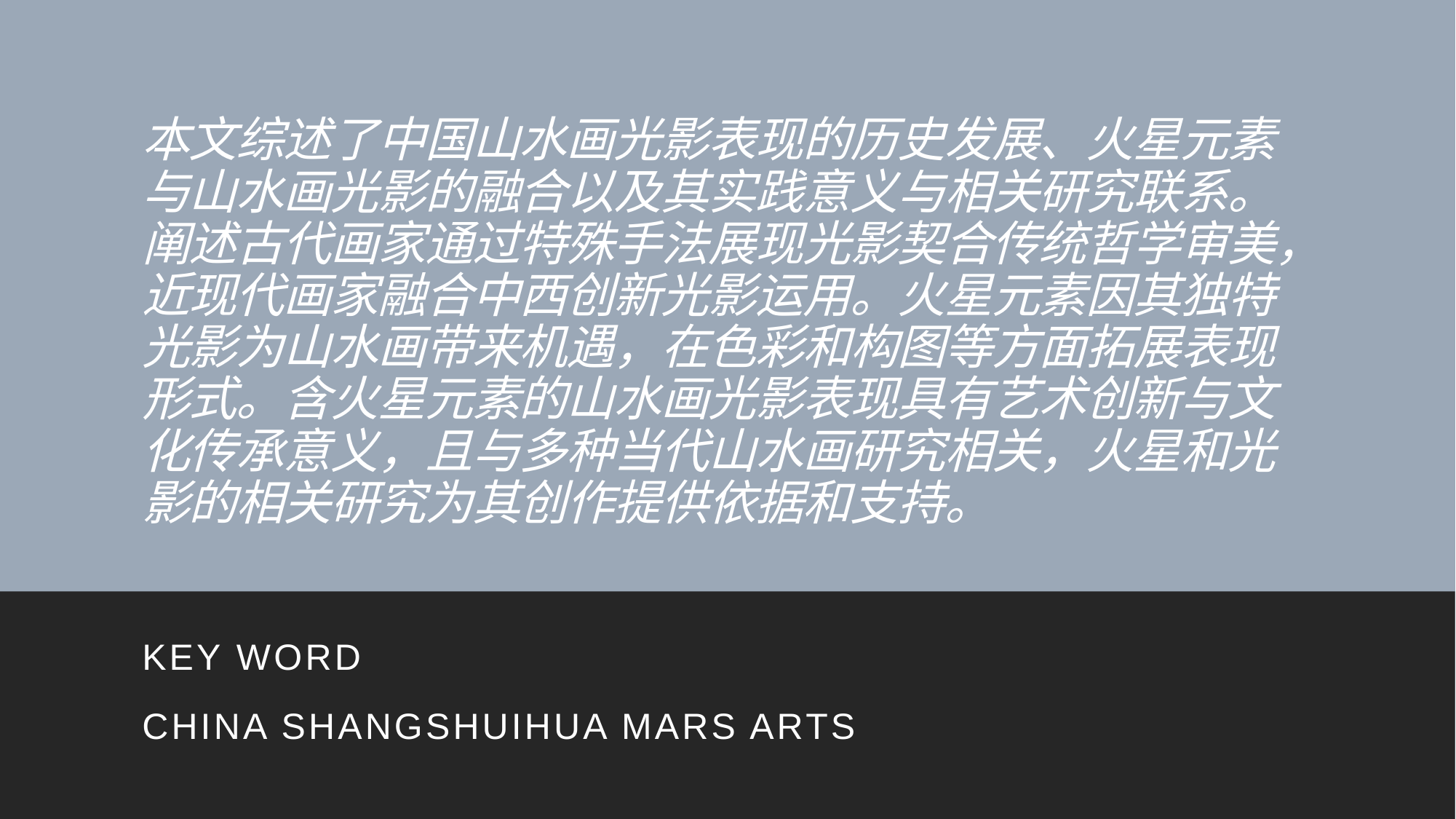

# 本文综述了中国山水画光影表现的历史发展、火星元素与山水画光影的融合以及其实践意义与相关研究联系。阐述古代画家通过特殊手法展现光影契合传统哲学审美，近现代画家融合中西创新光影运用。火星元素因其独特光影为山水画带来机遇，在色彩和构图等方面拓展表现形式。含火星元素的山水画光影表现具有艺术创新与文化传承意义，且与多种当代山水画研究相关，火星和光影的相关研究为其创作提供依据和支持。

KEY WORD
CHINA SHANGSHUIHUA MARS ARTS